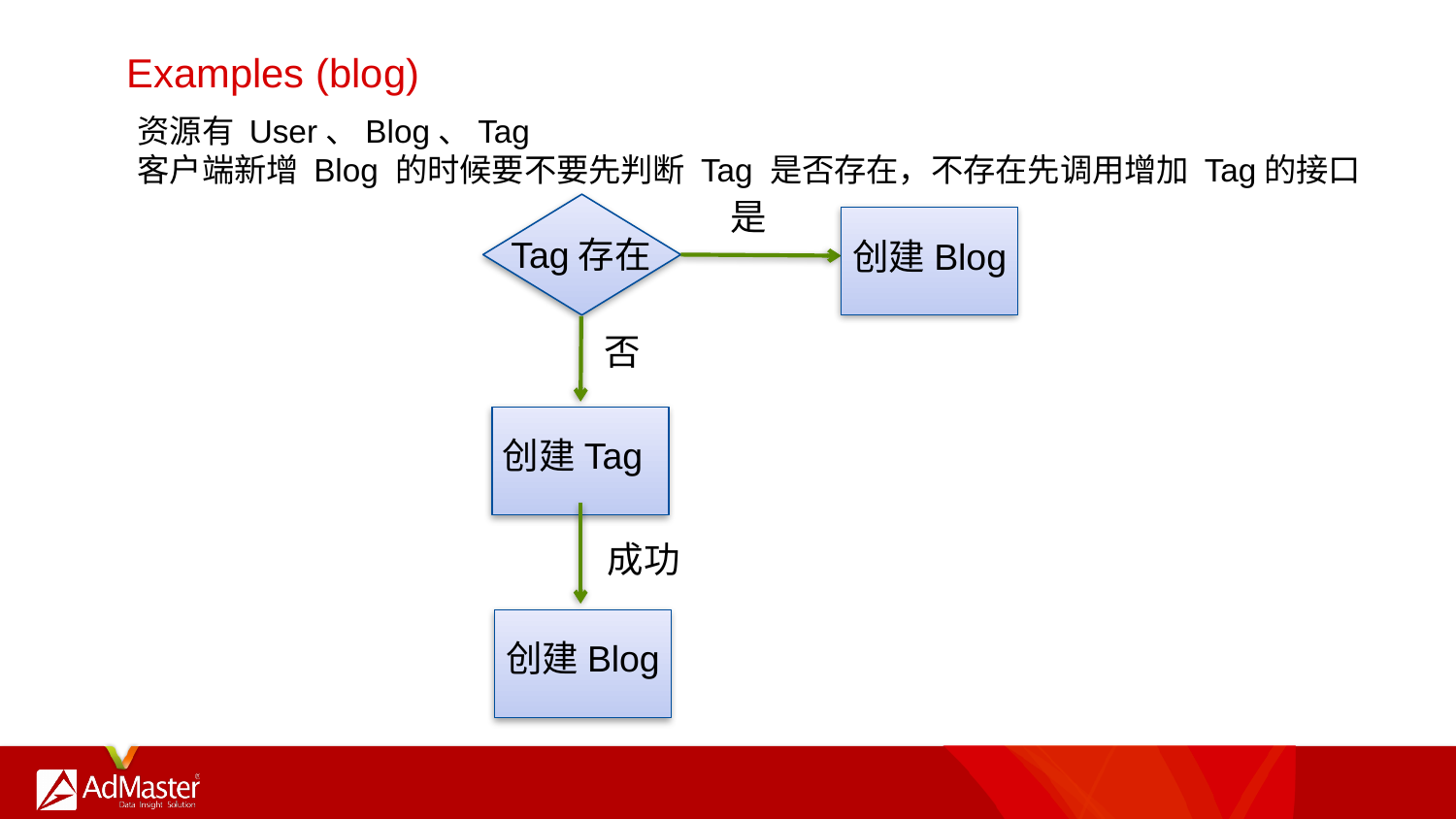

# Examples (blog)
资源有 User、Blog、Tag
客户端新增 Blog 的时候要不要先判断 Tag 是否存在，不存在先调用增加 Tag的接口
是

Tag存在
创建Blog
否

创建Tag
成功

创建Blog